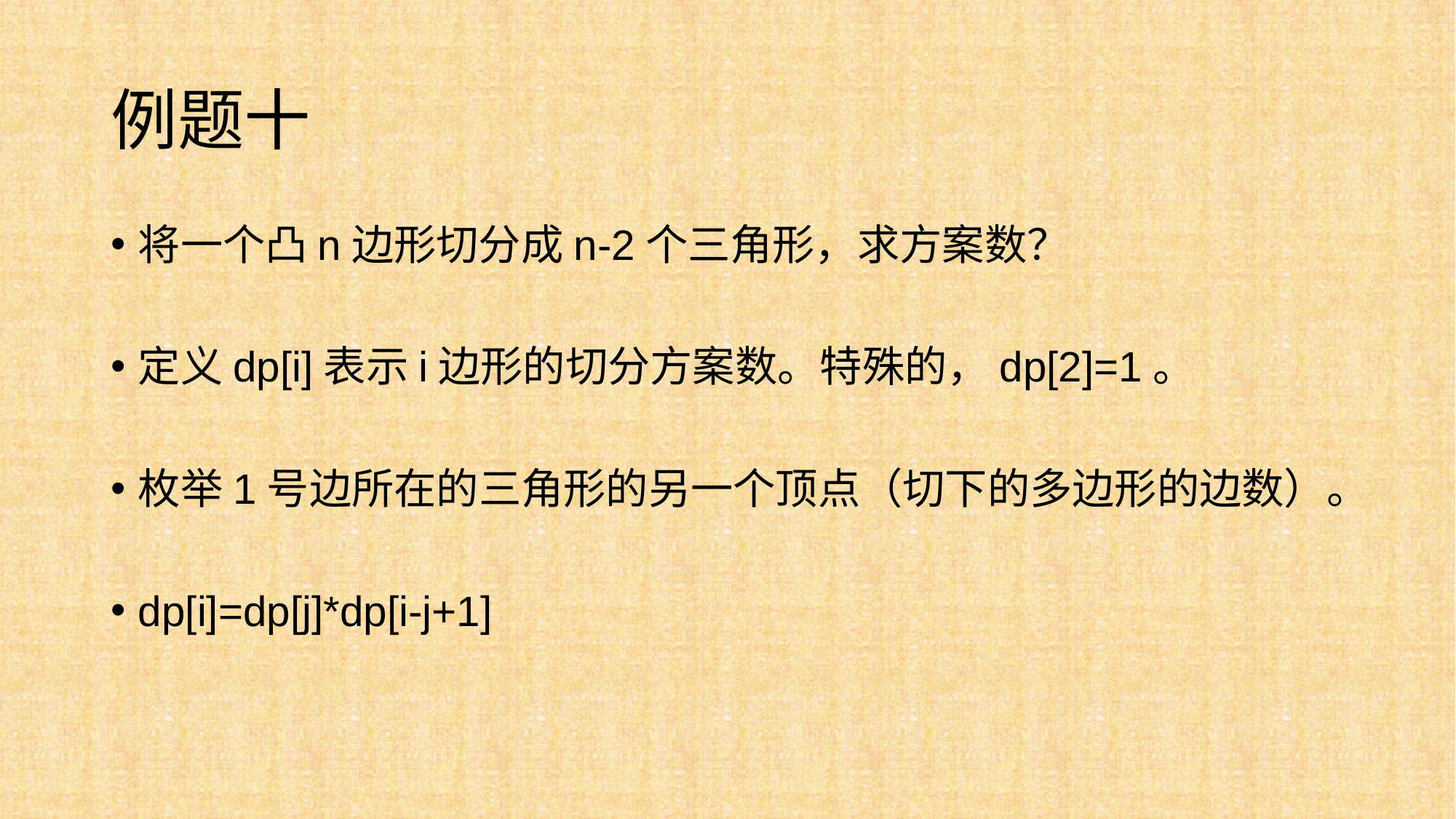

# 例题十
将一个凸n边形切分成n-2个三角形，求方案数？

定义dp[i]表示i边形的切分方案数。特殊的，dp[2]=1。

枚举1号边所在的三角形的另一个顶点（切下的多边形的边数）。

dp[i]=dp[j]*dp[i-j+1]